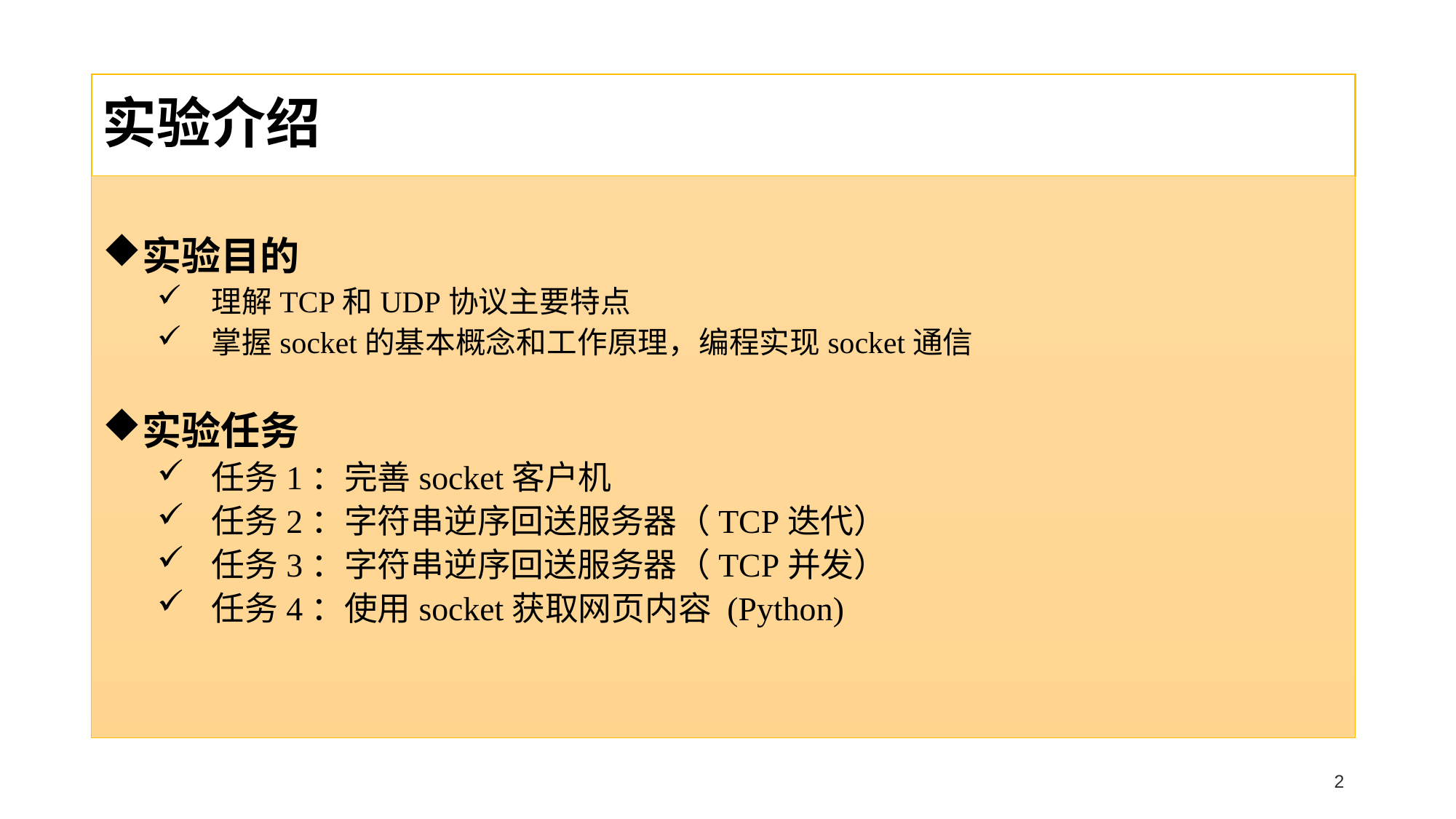

# 实验介绍

实验目的
理解TCP和UDP协议主要特点
掌握socket的基本概念和工作原理，编程实现socket通信

实验任务
任务1：完善socket客户机
任务2：字符串逆序回送服务器（TCP迭代）
任务3：字符串逆序回送服务器（TCP并发）
任务4：使用socket获取网页内容 (Python)
2